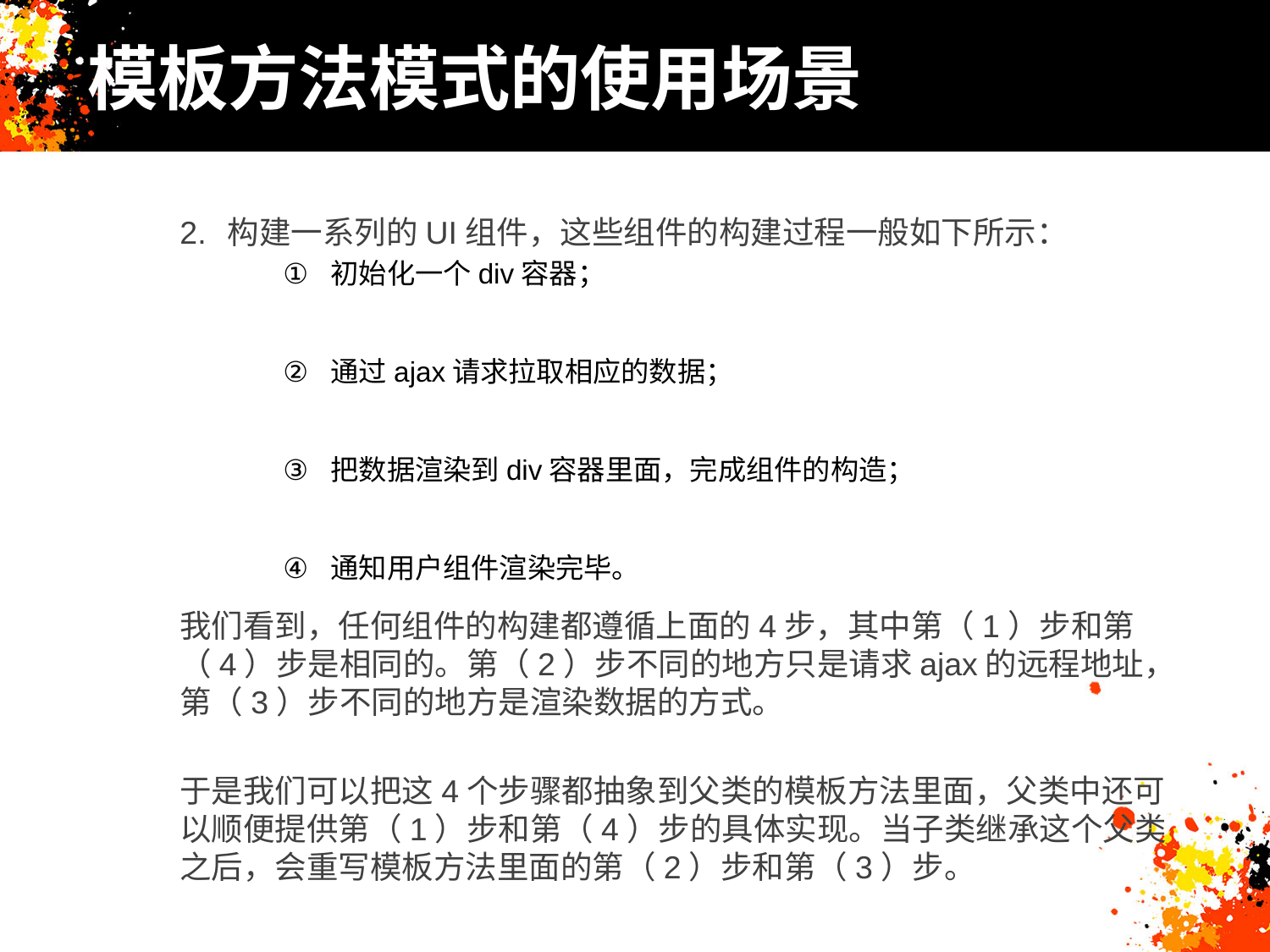

# 模板方法模式的使用场景
构建一系列的UI组件，这些组件的构建过程一般如下所示：
初始化一个div容器；

通过ajax请求拉取相应的数据；

把数据渲染到div容器里面，完成组件的构造；

通知用户组件渲染完毕。

我们看到，任何组件的构建都遵循上面的4步，其中第（1）步和第（4）步是相同的。第（2）步不同的地方只是请求ajax的远程地址，第（3）步不同的地方是渲染数据的方式。

于是我们可以把这4个步骤都抽象到父类的模板方法里面，父类中还可以顺便提供第（1）步和第（4）步的具体实现。当子类继承这个父类之后，会重写模板方法里面的第（2）步和第（3）步。